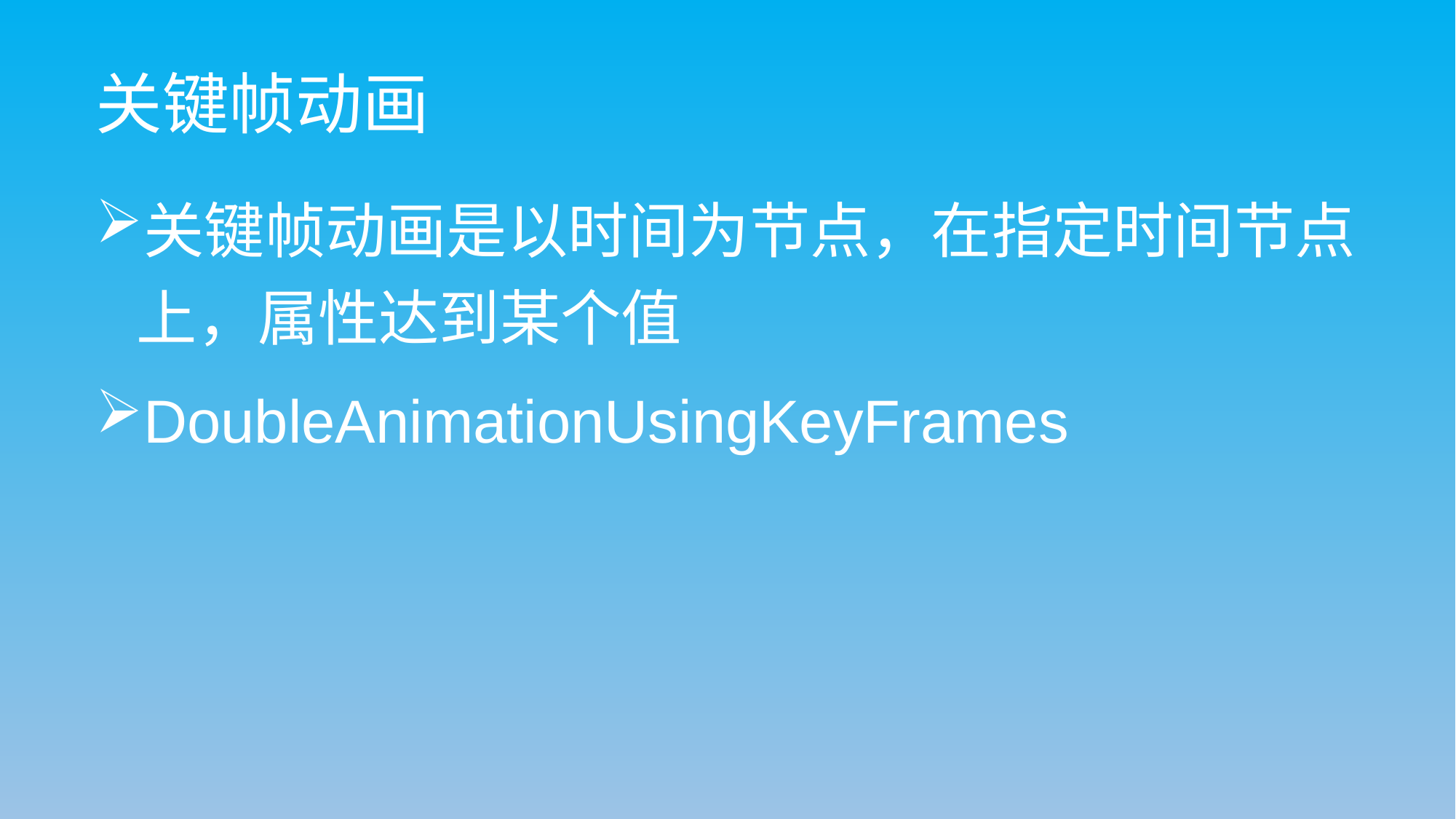

# 关键帧动画
关键帧动画是以时间为节点，在指定时间节点上，属性达到某个值
DoubleAnimationUsingKeyFrames